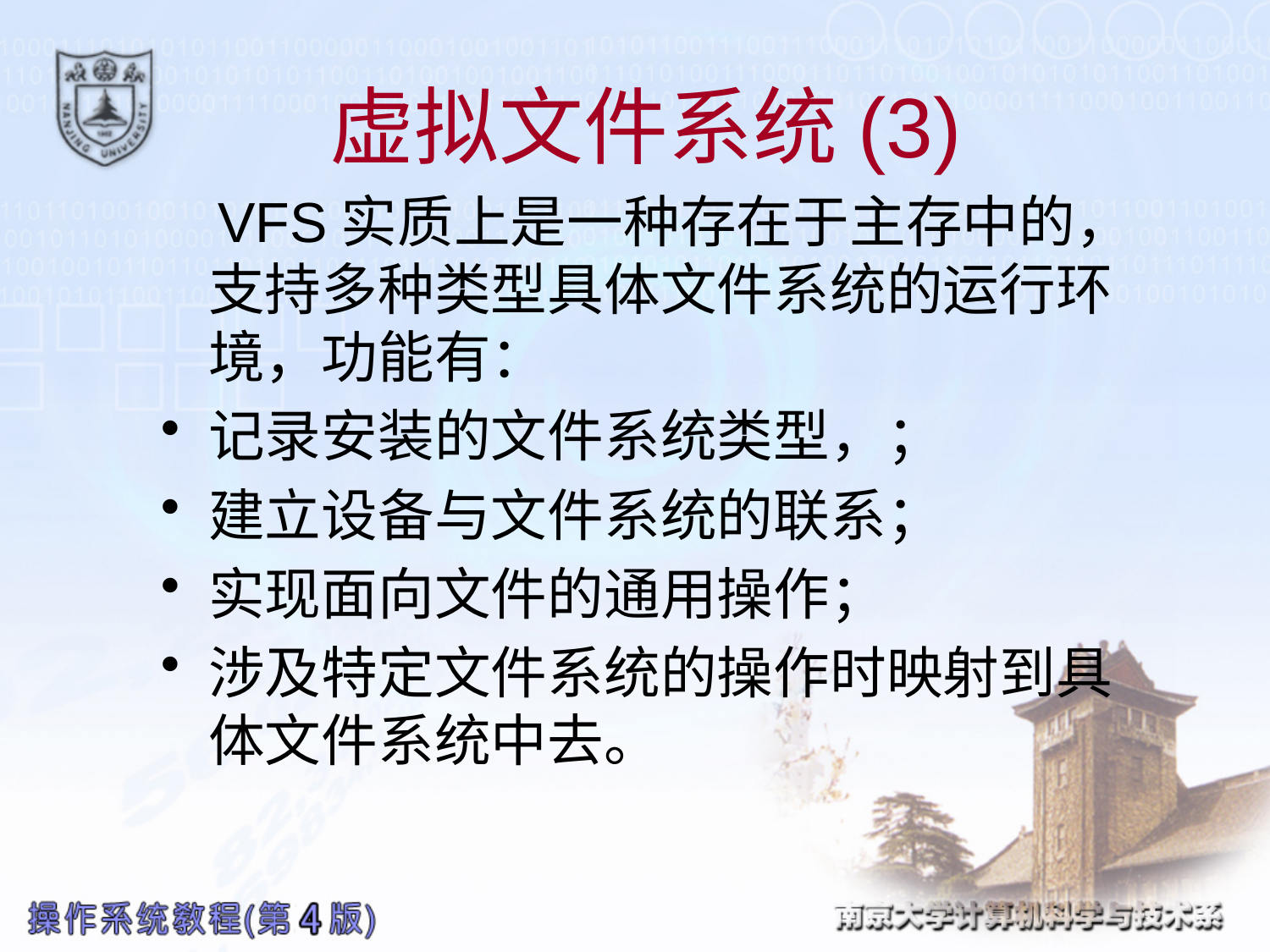

# 虚拟文件系统(3)
    VFS实质上是一种存在于主存中的，支持多种类型具体文件系统的运行环境，功能有：
记录安装的文件系统类型，；
建立设备与文件系统的联系；
实现面向文件的通用操作；
涉及特定文件系统的操作时映射到具体文件系统中去。